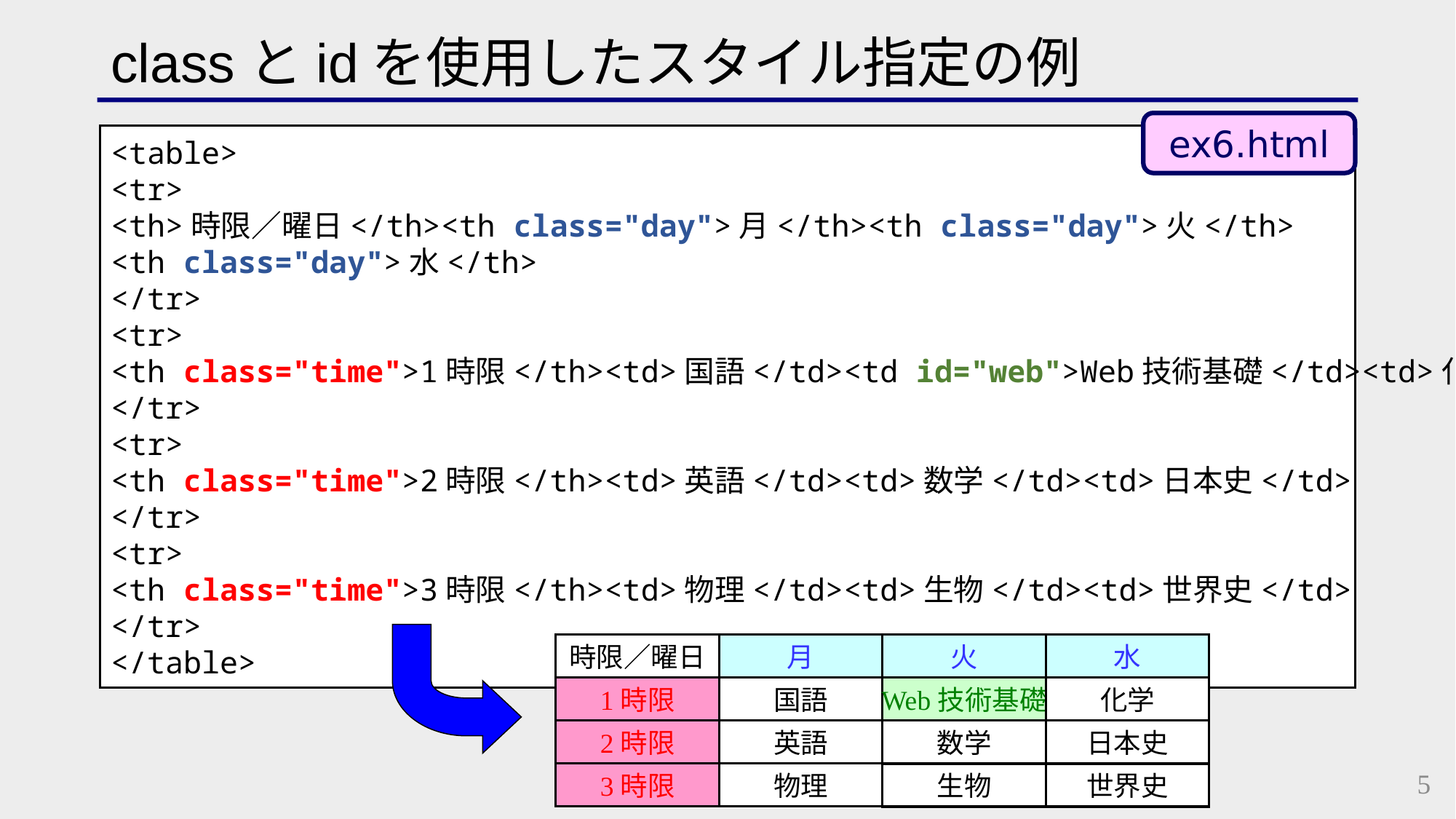

# classとidを使用したスタイル指定の例
ex6.html
<table>
<tr>
<th>時限／曜日</th><th class="day">月</th><th class="day">火</th>
<th class="day">水</th>
</tr>
<tr>
<th class="time">1時限</th><td>国語</td><td id="web">Web技術基礎</td><td>化学</td>
</tr>
<tr>
<th class="time">2時限</th><td>英語</td><td>数学</td><td>日本史</td>
</tr>
<tr>
<th class="time">3時限</th><td>物理</td><td>生物</td><td>世界史</td>
</tr>
</table>

時限／曜日
月
火
水
1時限
国語
Web技術基礎
化学
2時限
英語
数学
日本史
5
3時限
物理
生物
世界史